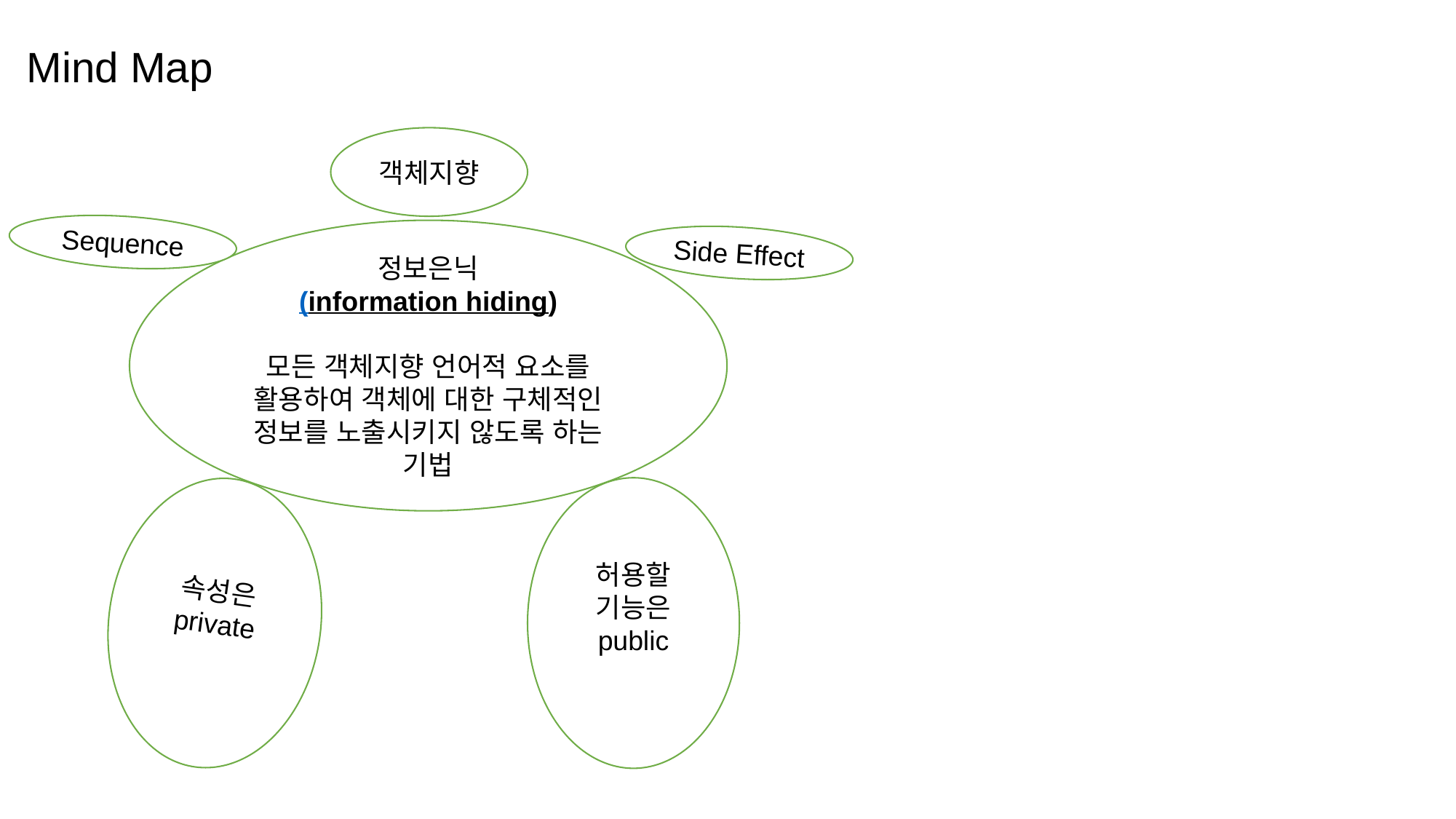

Mind Map

객체지향

Sequence

정보은닉
(information hiding)

모든 객체지향 언어적 요소를 활용하여 객체에 대한 구체적인 정보를 노출시키지 않도록 하는 기법

Side Effect

속성은 private

허용할
기능은
public